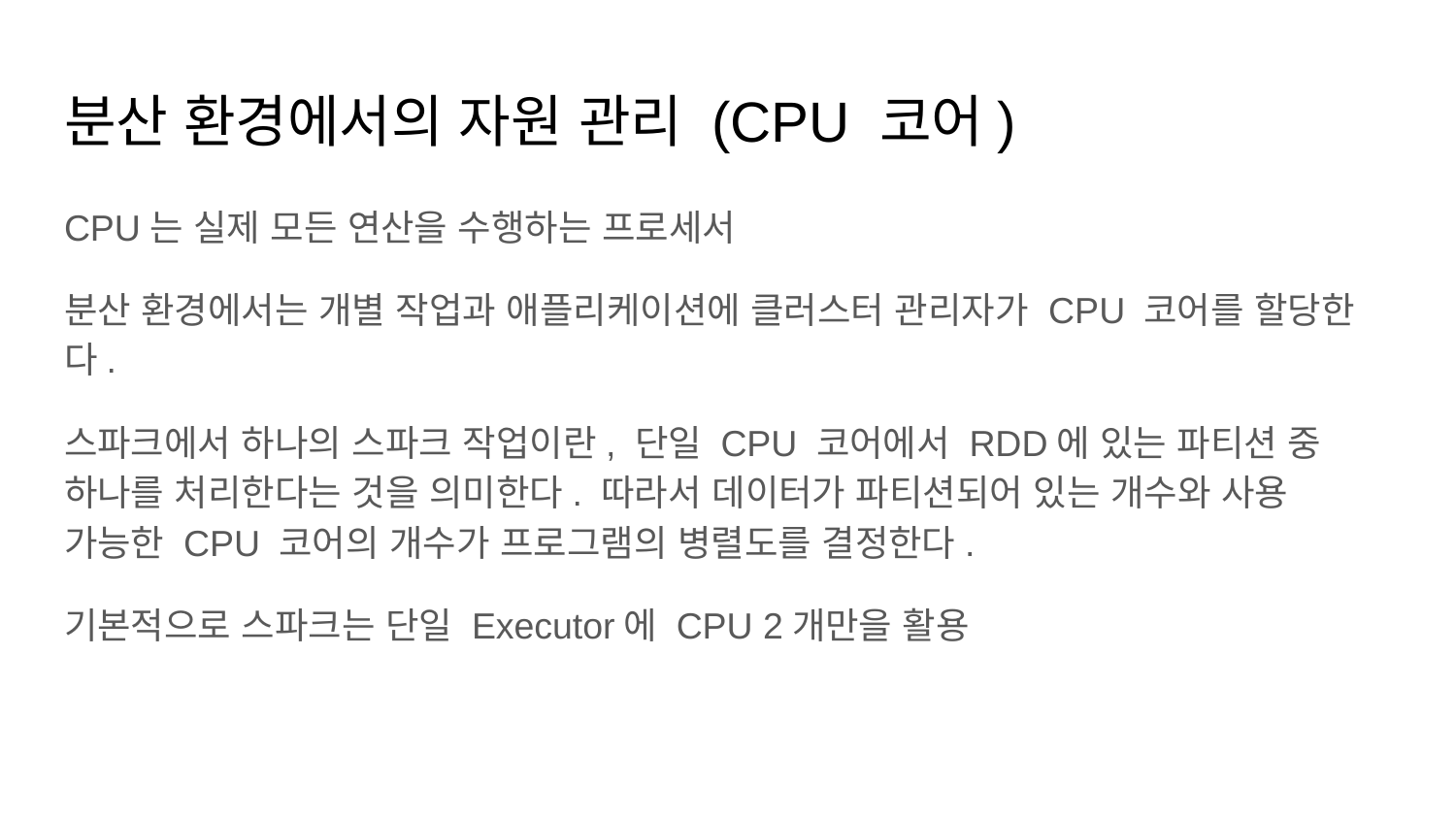

# 분산 환경에서의 자원 관리 (CPU 코어)
CPU는 실제 모든 연산을 수행하는 프로세서
분산 환경에서는 개별 작업과 애플리케이션에 클러스터 관리자가 CPU 코어를 할당한다.
스파크에서 하나의 스파크 작업이란, 단일 CPU 코어에서 RDD에 있는 파티션 중 하나를 처리한다는 것을 의미한다. 따라서 데이터가 파티션되어 있는 개수와 사용 가능한 CPU 코어의 개수가 프로그램의 병렬도를 결정한다.
기본적으로 스파크는 단일 Executor에 CPU 2개만을 활용